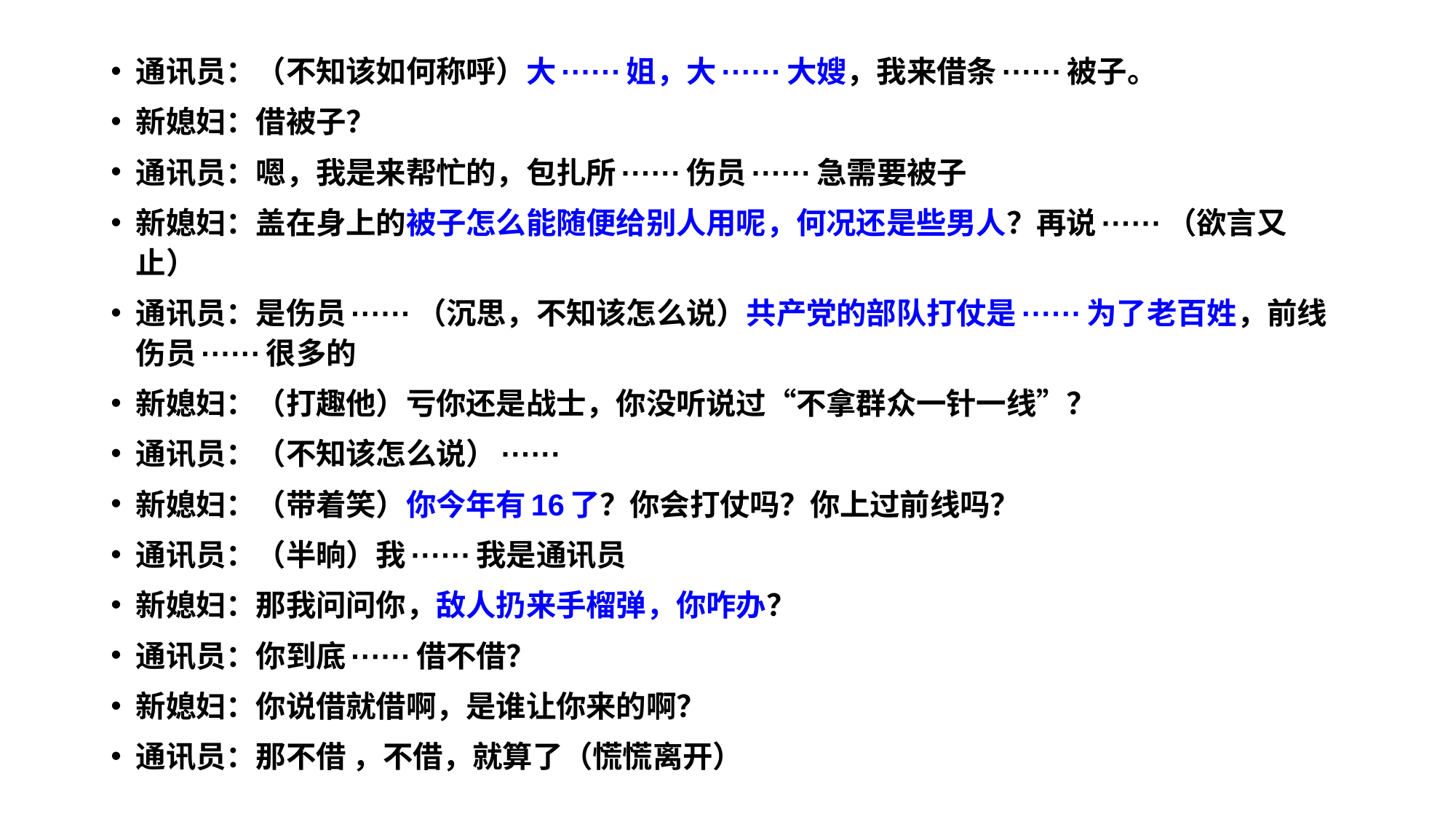

#
通讯员：（不知该如何称呼）大······姐，大······大嫂，我来借条······被子。
新媳妇：借被子？
通讯员：嗯，我是来帮忙的，包扎所······伤员······急需要被子
新媳妇：盖在身上的被子怎么能随便给别人用呢，何况还是些男人？再说······（欲言又止）
通讯员：是伤员······（沉思，不知该怎么说）共产党的部队打仗是······为了老百姓，前线伤员······很多的
新媳妇：（打趣他）亏你还是战士，你没听说过“不拿群众一针一线”？
通讯员：（不知该怎么说）······
新媳妇：（带着笑）你今年有16了？你会打仗吗？你上过前线吗？
通讯员：（半晌）我······我是通讯员
新媳妇：那我问问你，敌人扔来手榴弹，你咋办？
通讯员：你到底······借不借？
新媳妇：你说借就借啊，是谁让你来的啊？
通讯员：那不借 ，不借，就算了（慌慌离开）